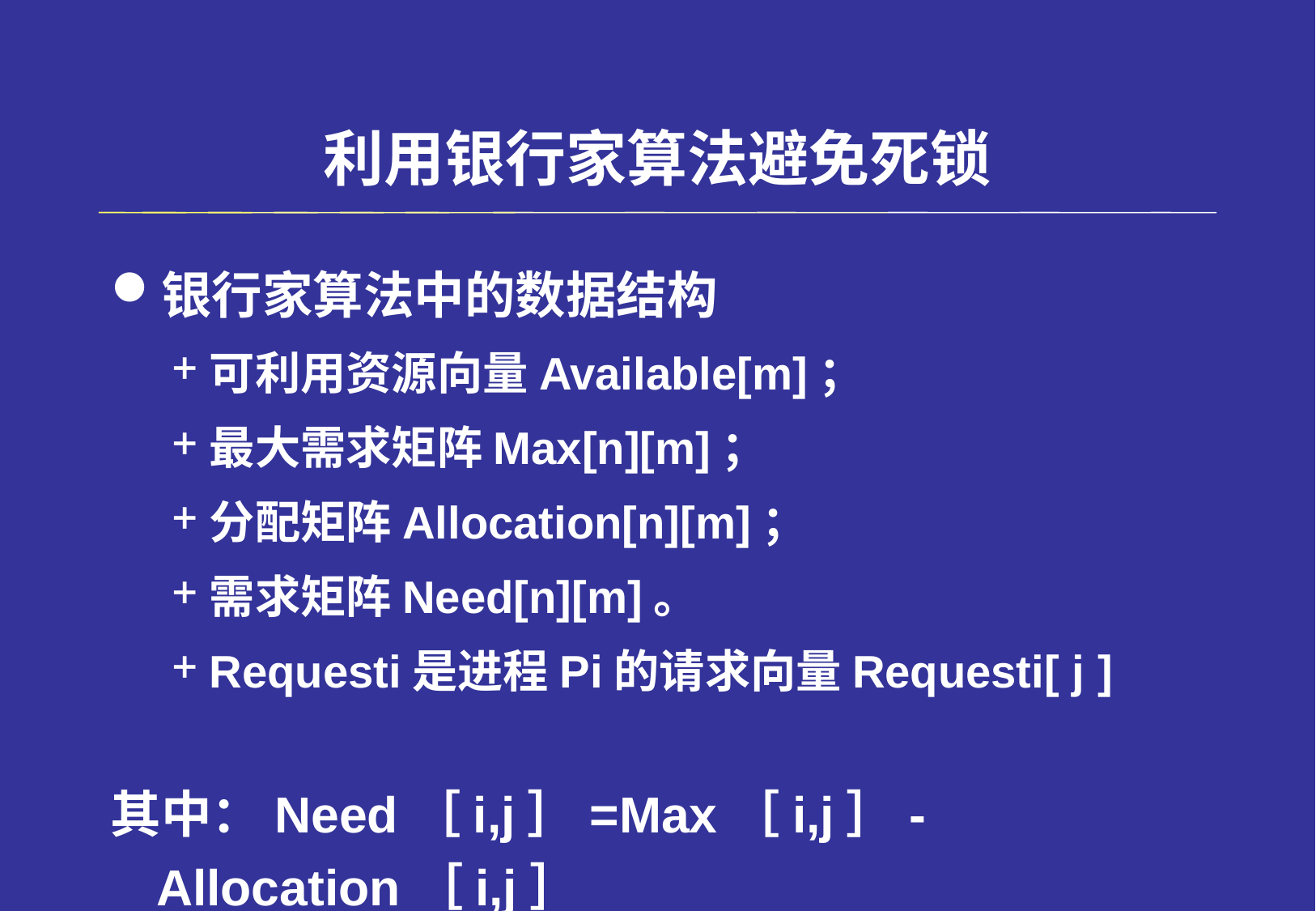

# 利用银行家算法避免死锁
银行家算法中的数据结构
可利用资源向量Available[m]；
最大需求矩阵Max[n][m]；
分配矩阵Allocation[n][m]；
需求矩阵Need[n][m]。
Requesti是进程Pi的请求向量Requesti[ j ]

其中：Need［i,j］=Max［i,j］-Allocation［i,j］